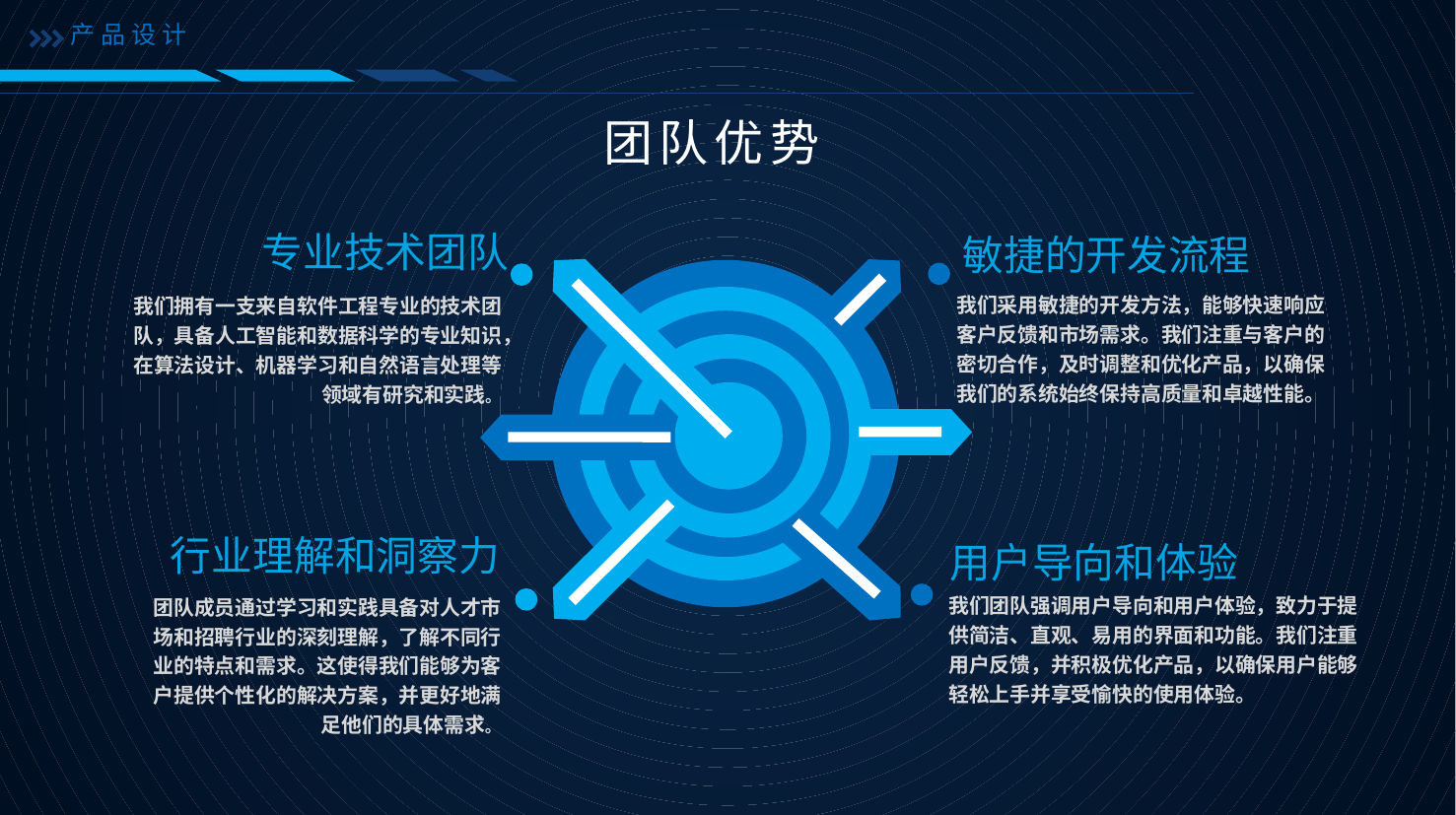

产品设计

团队优势
专业技术团队
敏捷的开发流程

我们采用敏捷的开发方法，能够快速响应客户反馈和市场需求。我们注重与客户的密切合作，及时调整和优化产品，以确保我们的系统始终保持高质量和卓越性能。
我们拥有一支来自软件工程专业的技术团队，具备人工智能和数据科学的专业知识，在算法设计、机器学习和自然语言处理等领域有研究和实践。

行业理解和洞察力
用户导向和体验

我们团队强调用户导向和用户体验，致力于提供简洁、直观、易用的界面和功能。我们注重用户反馈，并积极优化产品，以确保用户能够轻松上手并享受愉快的使用体验。
团队成员通过学习和实践具备对人才市场和招聘行业的深刻理解，了解不同行业的特点和需求。这使得我们能够为客户提供个性化的解决方案，并更好地满足他们的具体需求。